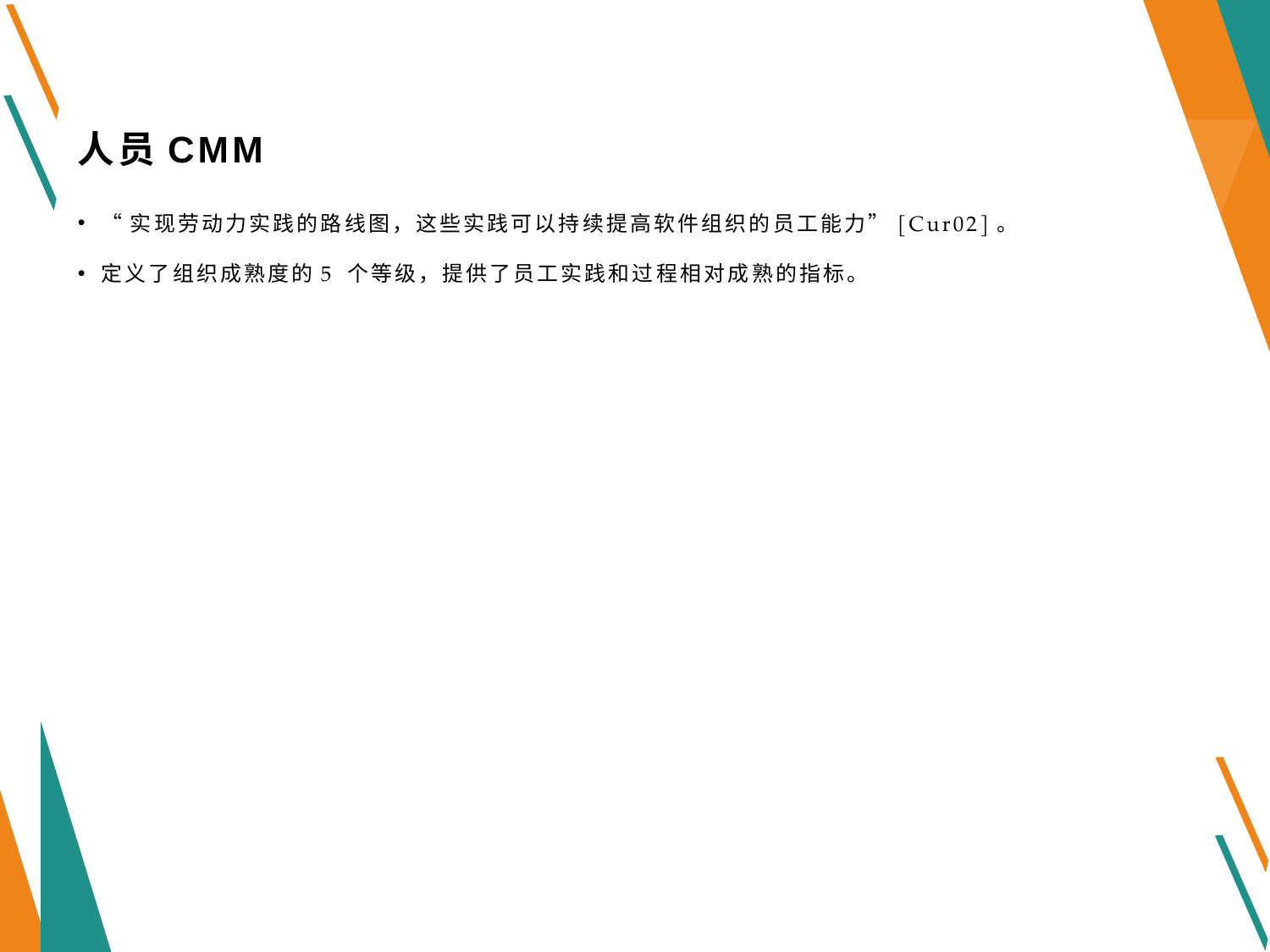

# 人员CMM
“实现劳动力实践的路线图，这些实践可以持续提高软件组织的员工能力”[Cur02]。
定义了组织成熟度的5 个等级，提供了员工实践和过程相对成熟的指标。
16